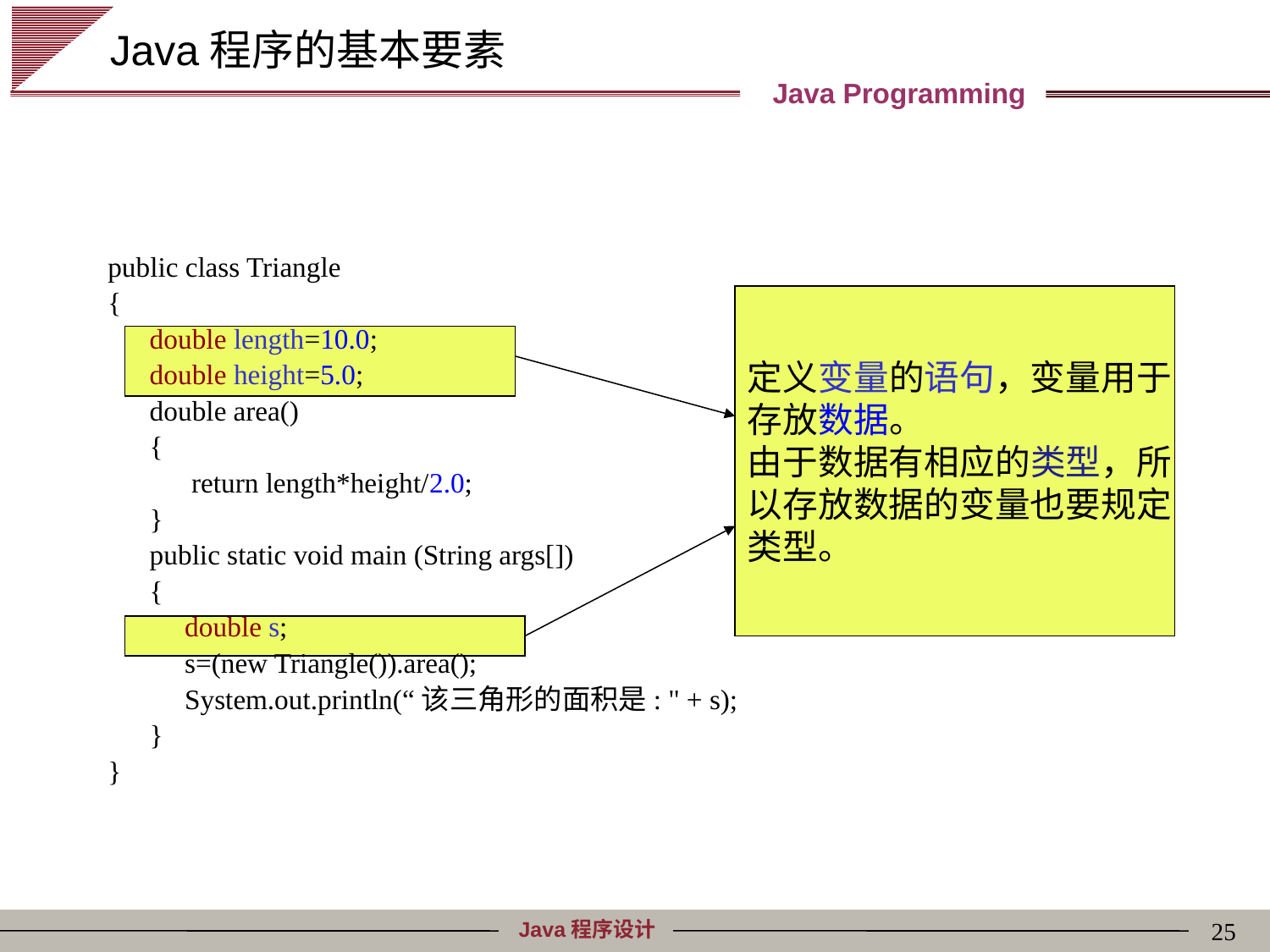

Java程序的基本要素
public class Triangle
{
      double length=10.0;
      double height=5.0;
      double area()
      {
            return length*height/2.0;
      }
      public static void main (String args[])
      {
           double s;
           s=(new Triangle()).area();
           System.out.println(“该三角形的面积是: " + s);
      }
}
定义变量的语句，变量用于
存放数据。
由于数据有相应的类型，所
以存放数据的变量也要规定
类型。